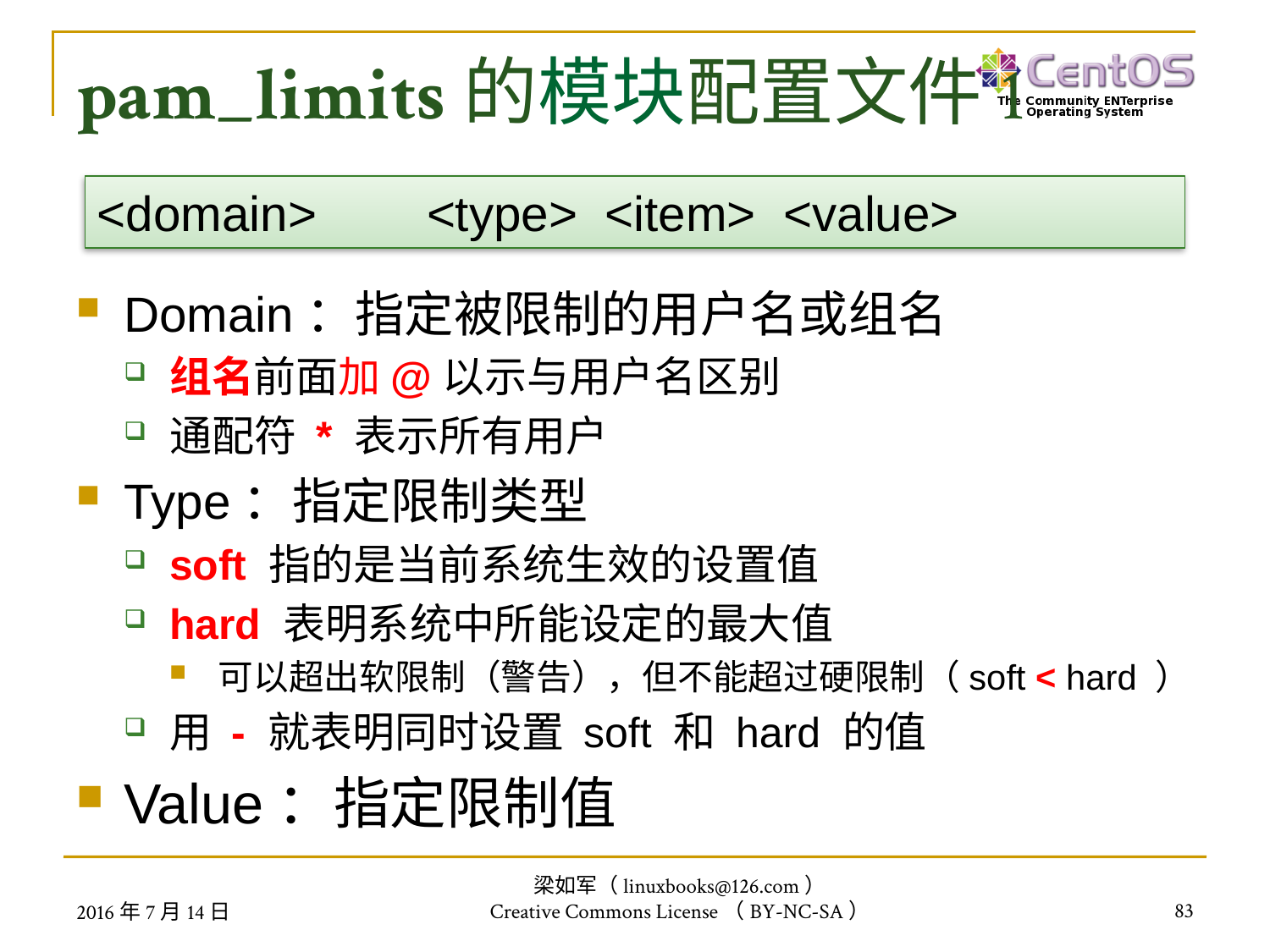

# pam_limits的模块配置文件1
<domain>        <type>  <item>  <value>
Domain：指定被限制的用户名或组名
组名前面加@以示与用户名区别
通配符 * 表示所有用户
Type：指定限制类型
soft 指的是当前系统生效的设置值
hard 表明系统中所能设定的最大值
可以超出软限制（警告），但不能超过硬限制（soft < hard ）
用 - 就表明同时设置 soft 和 hard 的值
Value：指定限制值

梁如军（linuxbooks@126.com）
Creative Commons License（BY-NC-SA）
2016年7月14日
83